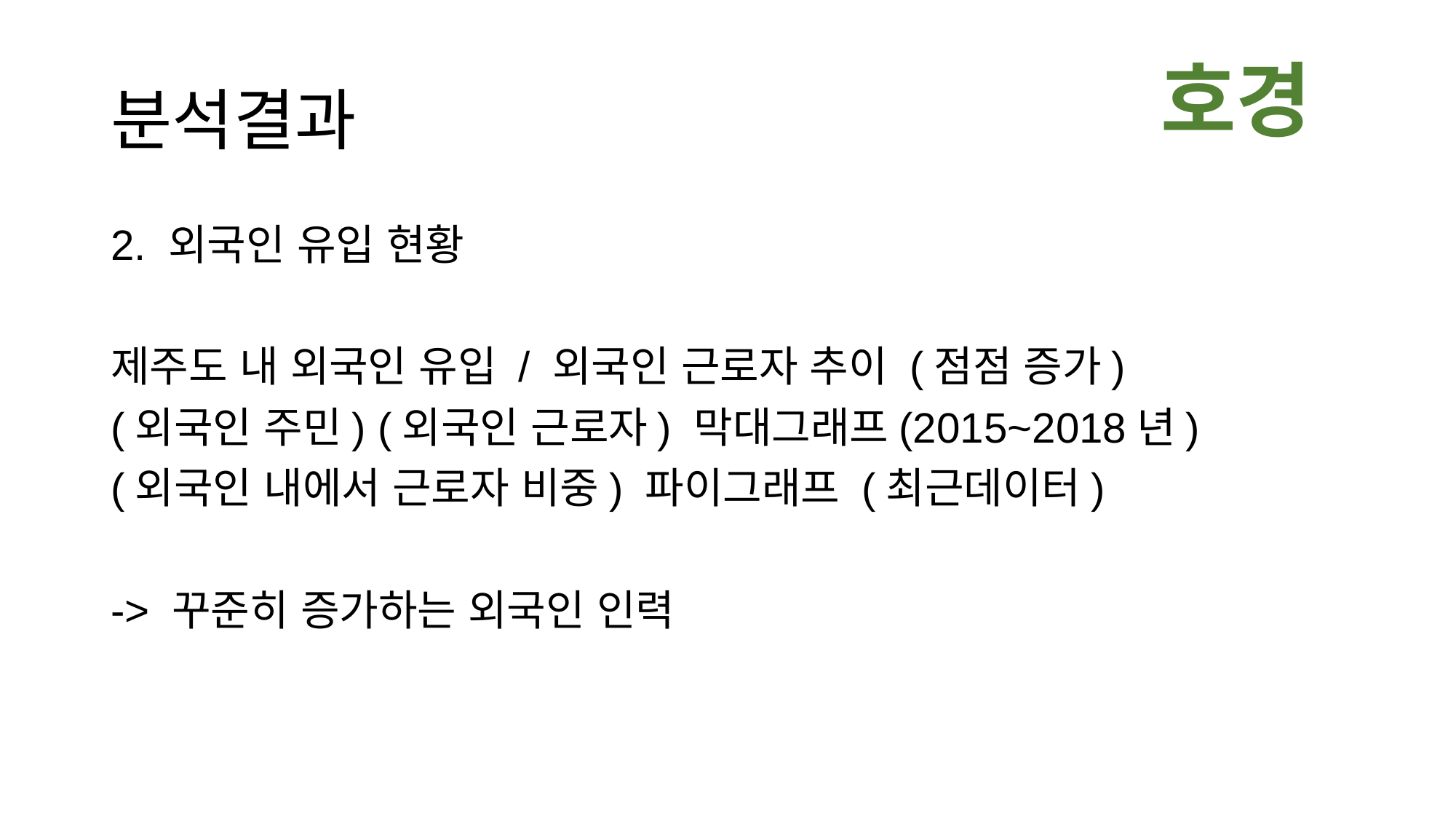

# 분석결과
호경
2. 외국인 유입 현황

제주도 내 외국인 유입 / 외국인 근로자 추이 (점점 증가)
(외국인 주민) (외국인 근로자) 막대그래프(2015~2018년)
(외국인 내에서 근로자 비중) 파이그래프 (최근데이터)

-> 꾸준히 증가하는 외국인 인력